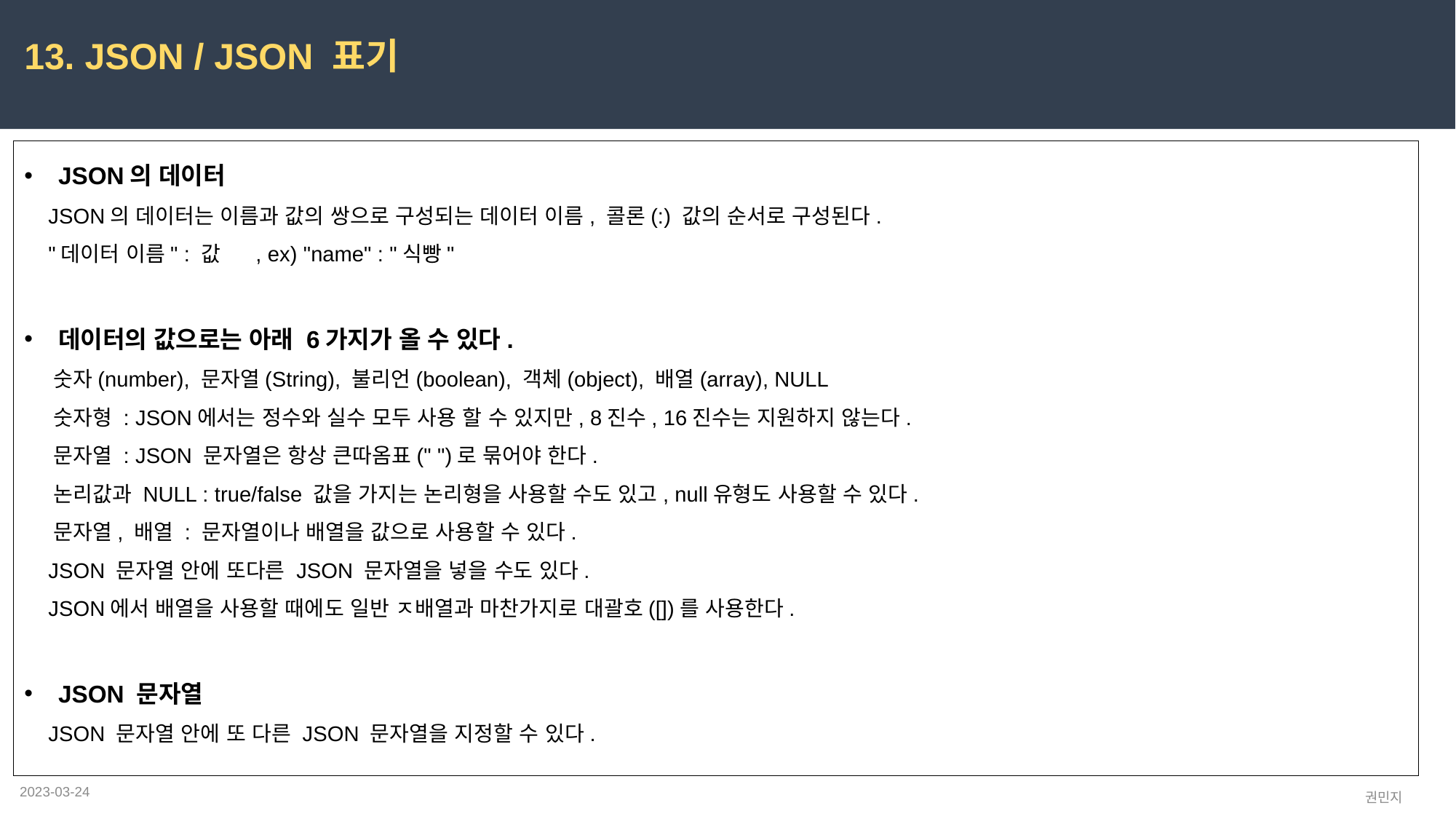

13. JSON / JSON 표기
JSON의 데이터
    JSON의 데이터는 이름과 값의 쌍으로 구성되는 데이터 이름, 콜론(:) 값의 순서로 구성된다.
    "데이터 이름" : 값     , ex) "name" : "식빵"

데이터의 값으로는 아래 6가지가 올 수 있다.
    숫자(number), 문자열(String), 불리언(boolean), 객체(object), 배열(array), NULL
    숫자형 : JSON에서는 정수와 실수 모두 사용 할 수 있지만, 8진수, 16진수는 지원하지 않는다.
    문자열 : JSON 문자열은 항상 큰따옴표(" ")로 묶어야 한다.
    논리값과 NULL : true/false 값을 가지는 논리형을 사용할 수도 있고, null유형도 사용할 수 있다.
    문자열, 배열 : 문자열이나 배열을 값으로 사용할 수 있다.
    JSON 문자열 안에 또다른 JSON 문자열을 넣을 수도 있다.
    JSON에서 배열을 사용할 때에도 일반 ㅈ배열과 마찬가지로 대괄호([])를 사용한다.

JSON 문자열
    JSON 문자열 안에 또 다른 JSON 문자열을 지정할 수 있다.
2023-03-24
권민지